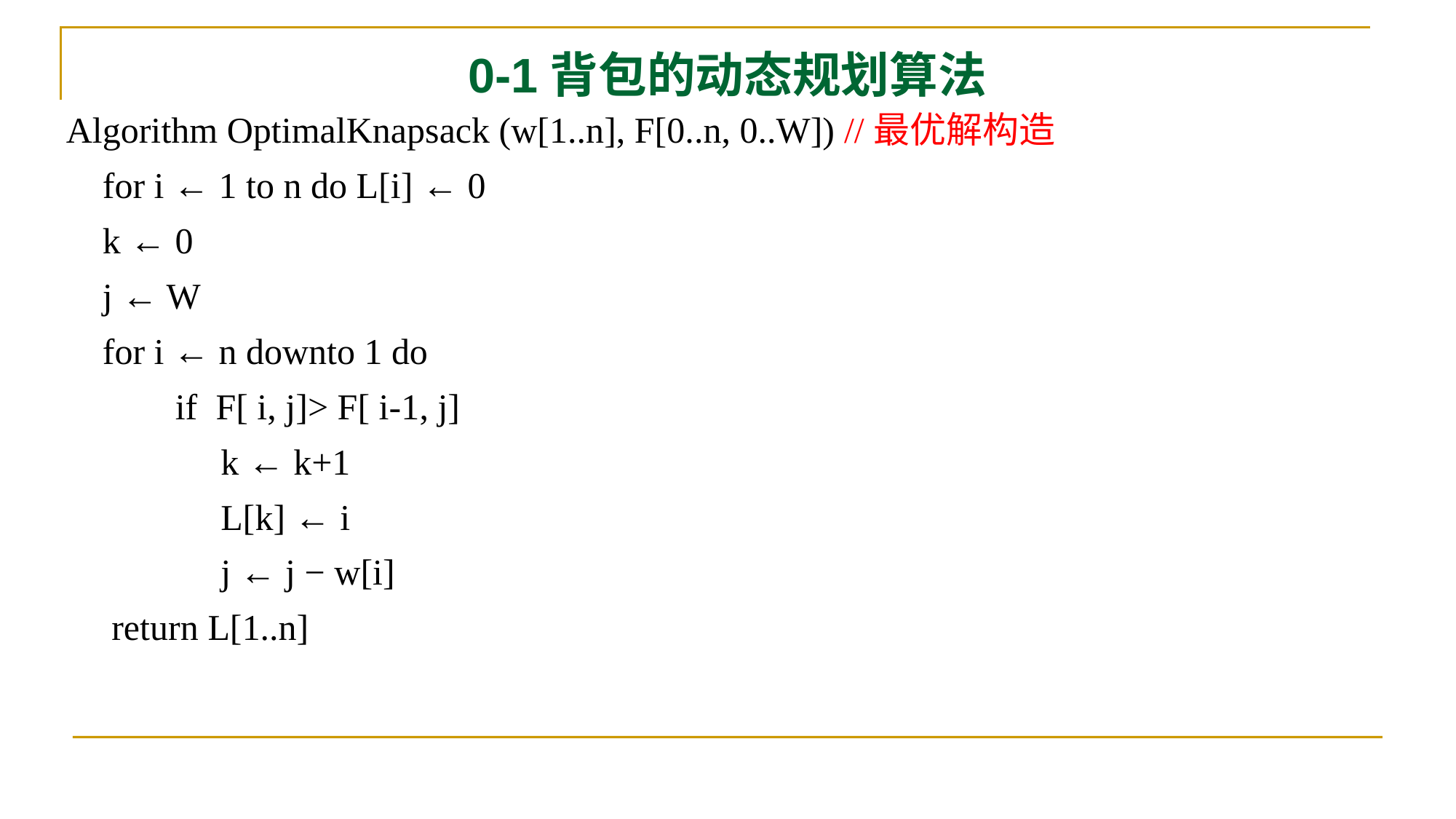

# 0-1背包的动态规划算法
Algorithm OptimalKnapsack (w[1..n], F[0..n, 0..W]) //最优解构造
    for i ← 1 to n do L[i] ← 0
    k ← 0
    j ← W
    for i ← n downto 1 do
            if  F[ i, j]> F[ i-1, j]
                 k ← k+1
                 L[k] ← i
                 j ← j − w[i]
     return L[1..n]